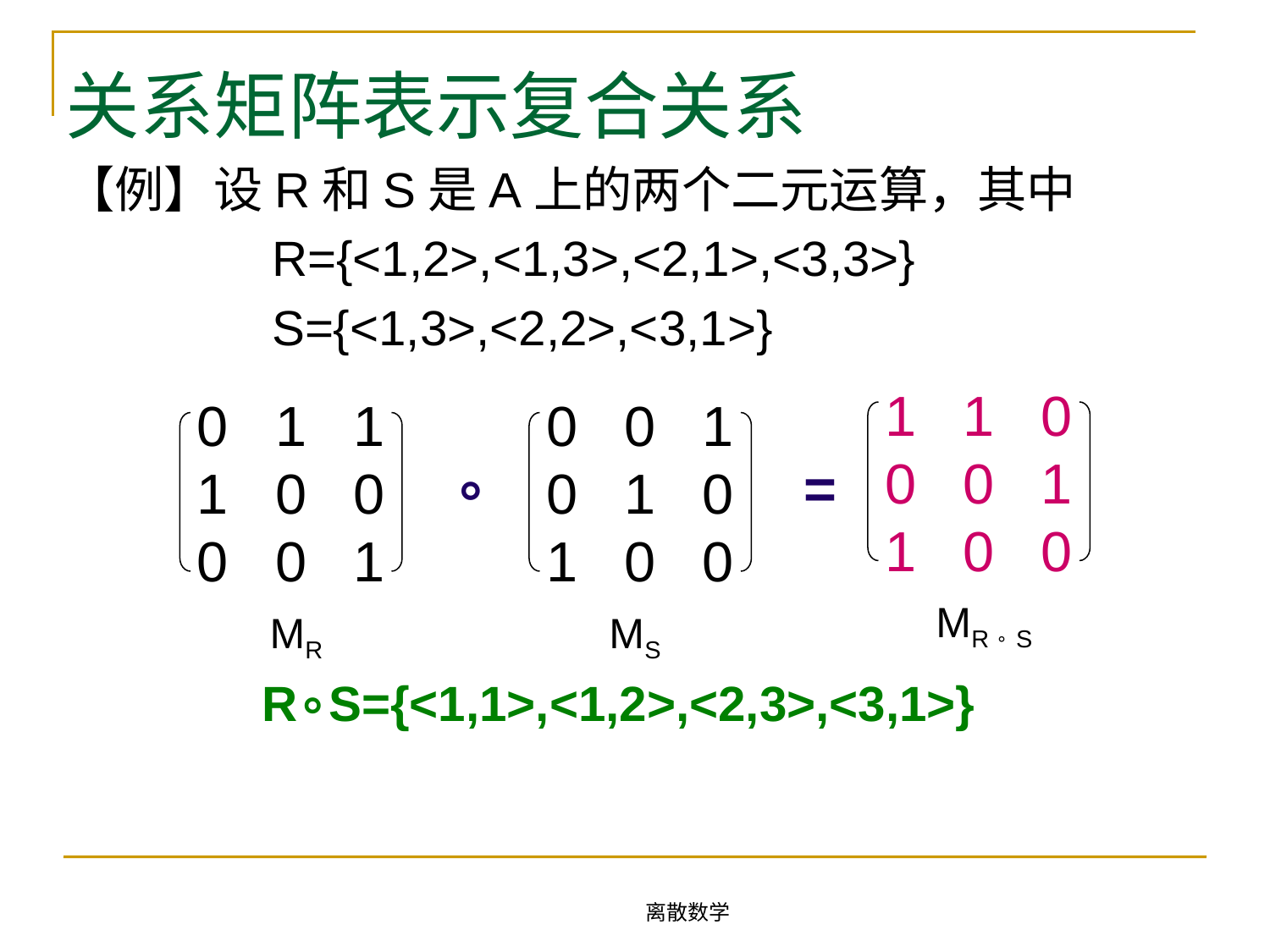

关系矩阵表示复合关系
【例】设R和S是A上的两个二元运算，其中
               R={<1,2>,<1,3>,<2,1>,<3,3>}
               S={<1,3>,<2,2>,<3,1>}

1   1   0
0   0   1
1   0   0

MR ∘ S
0   1   1
1   0   0
0   0   1

MR
0   0   1
0   1   0
1   0   0

MS
∘
=
R∘S={<1,1>,<1,2>,<2,3>,<3,1>}

离散数学
6